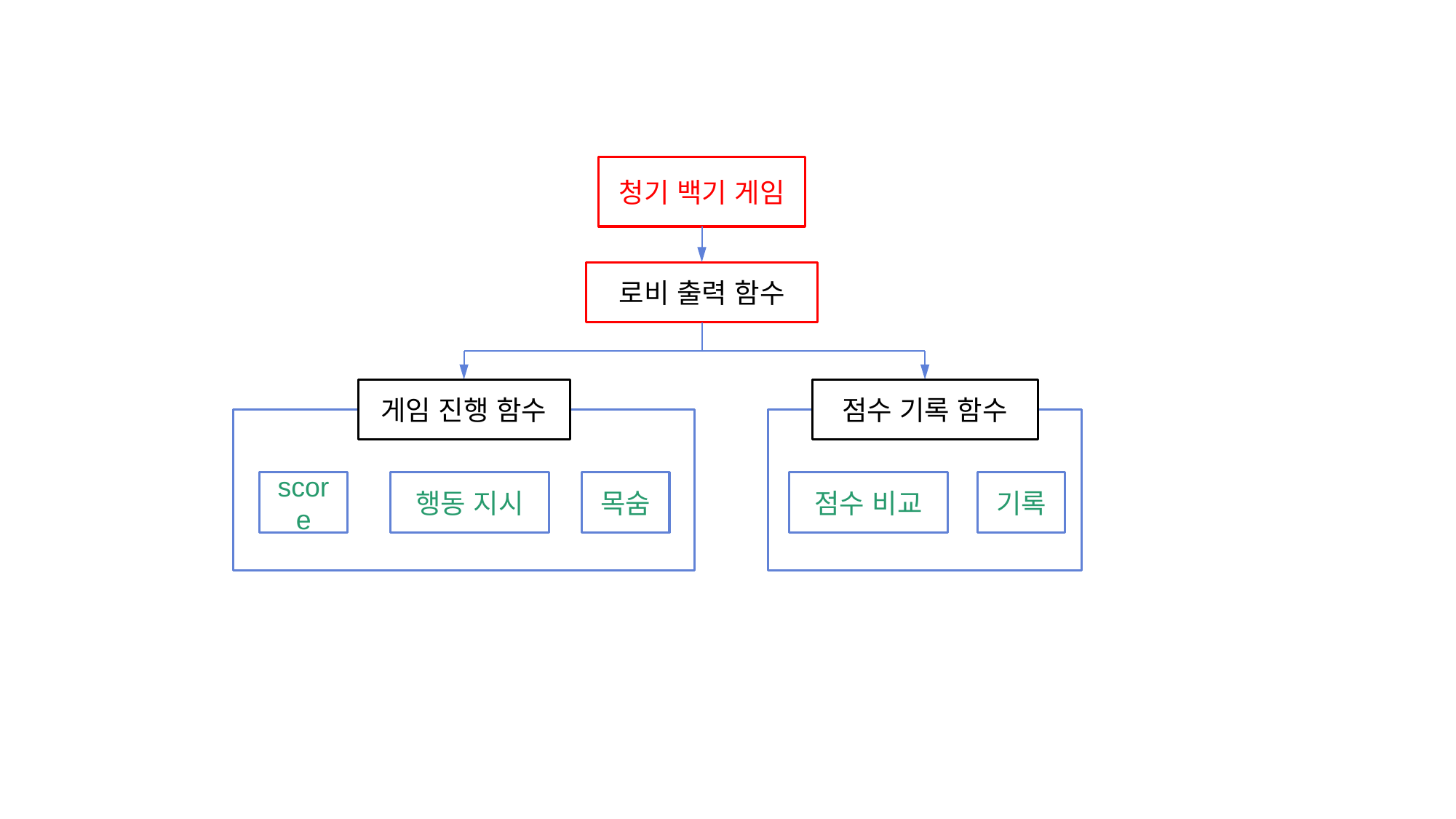

청기 백기 게임
로비 출력 함수
점수 기록 함수
게임 진행 함수

score
행동 지시
목숨
점수 비교
기록